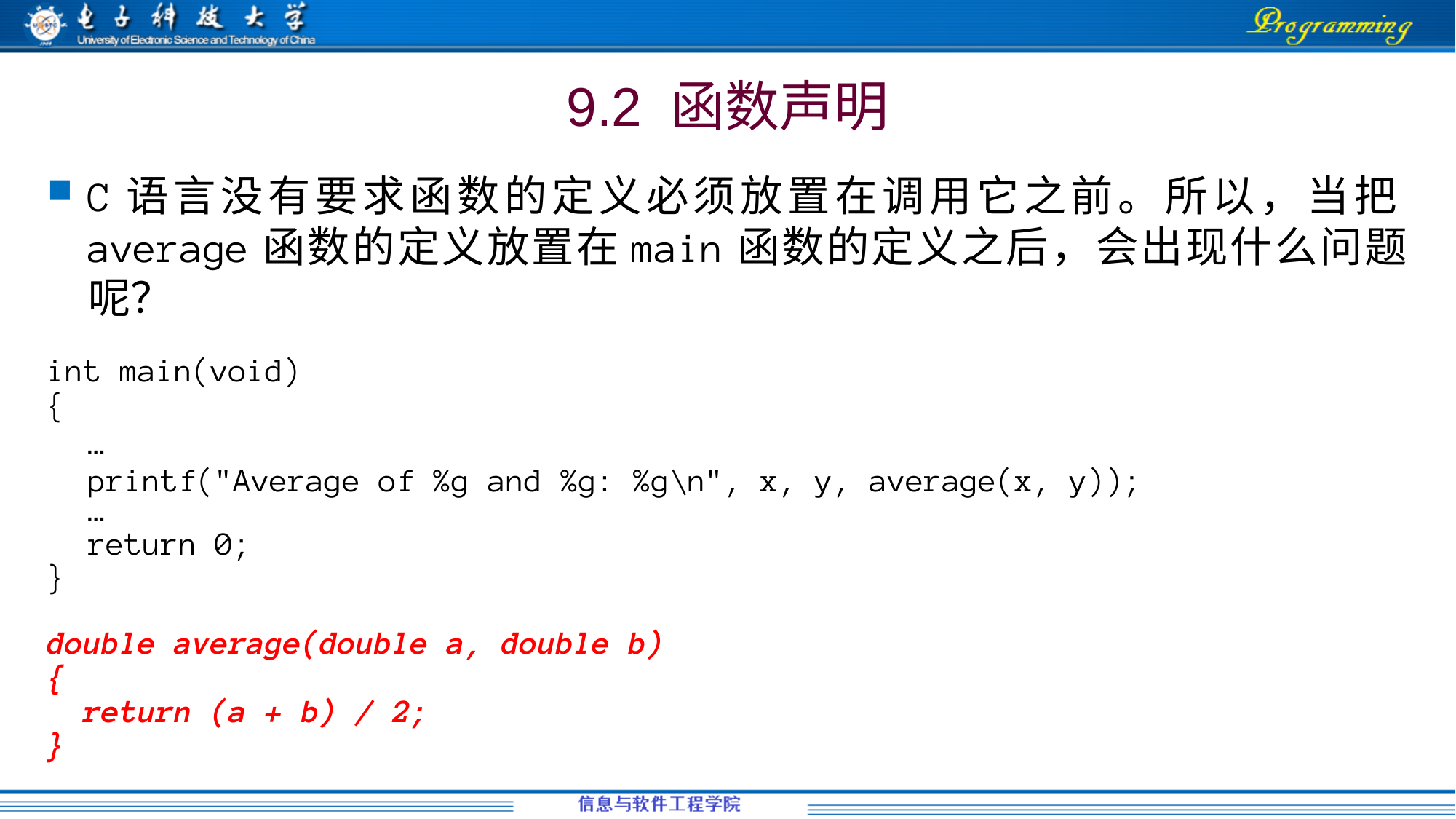

# 9.2 函数声明
C语言没有要求函数的定义必须放置在调用它之前。所以，当把average函数的定义放置在main函数的定义之后，会出现什么问题呢？

int main(void)
{
	…
	printf("Average of %g and %g: %g\n", x, y, average(x, y));
	…
  	return 0;
}

double average(double a, double b)
{
  return (a + b) / 2;
}